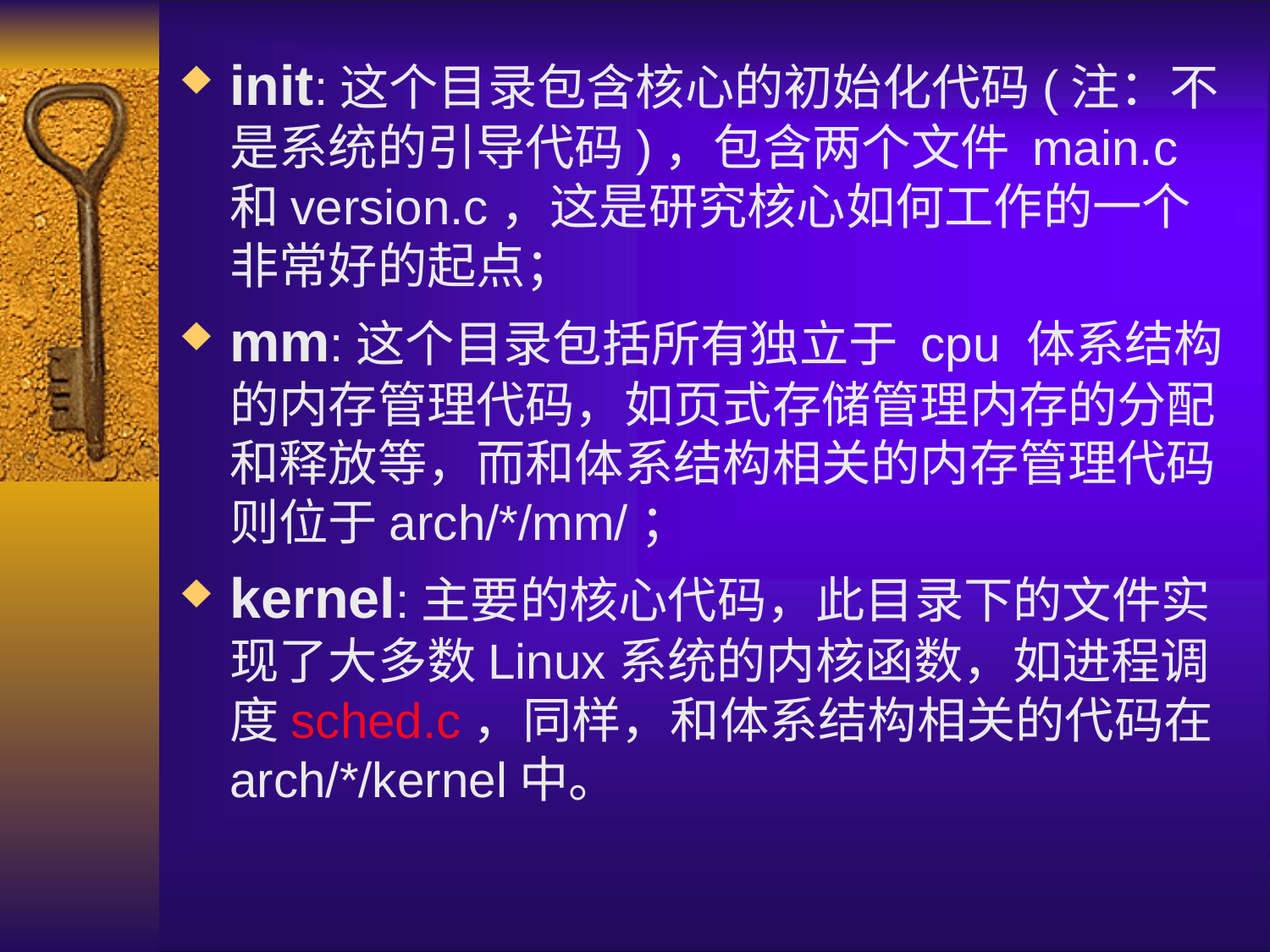

# init:这个目录包含核心的初始化代码(注：不是系统的引导代码)，包含两个文件 main.c和version.c，这是研究核心如何工作的一个非常好的起点；
mm:这个目录包括所有独立于 cpu 体系结构的内存管理代码，如页式存储管理内存的分配和释放等，而和体系结构相关的内存管理代码则位于arch/*/mm/；
kernel:主要的核心代码，此目录下的文件实现了大多数Linux系统的内核函数，如进程调度sched.c，同样，和体系结构相关的代码在arch/*/kernel中。